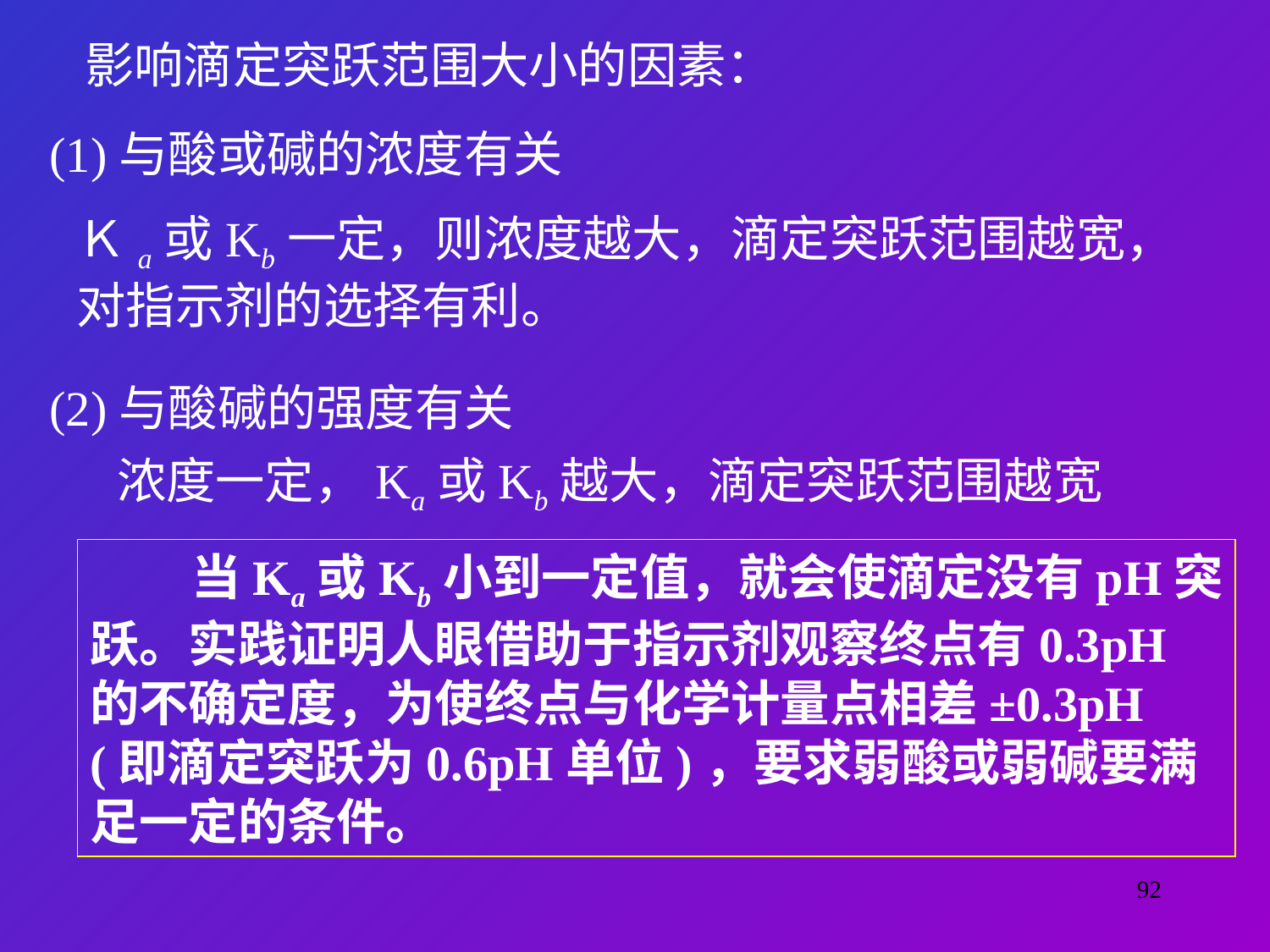

影响滴定突跃范围大小的因素：
(1)与酸或碱的浓度有关
Ｋa或Kb一定，则浓度越大，滴定突跃范围越宽，
对指示剂的选择有利。
(2)与酸碱的强度有关
浓度一定，Ka或Kb越大，滴定突跃范围越宽
        当Ka或Kb小到一定值，就会使滴定没有pH突
跃。实践证明人眼借助于指示剂观察终点有0.3pH
的不确定度，为使终点与化学计量点相差±0.3pH
(即滴定突跃为0.6pH单位)，要求弱酸或弱碱要满
足一定的条件。
92